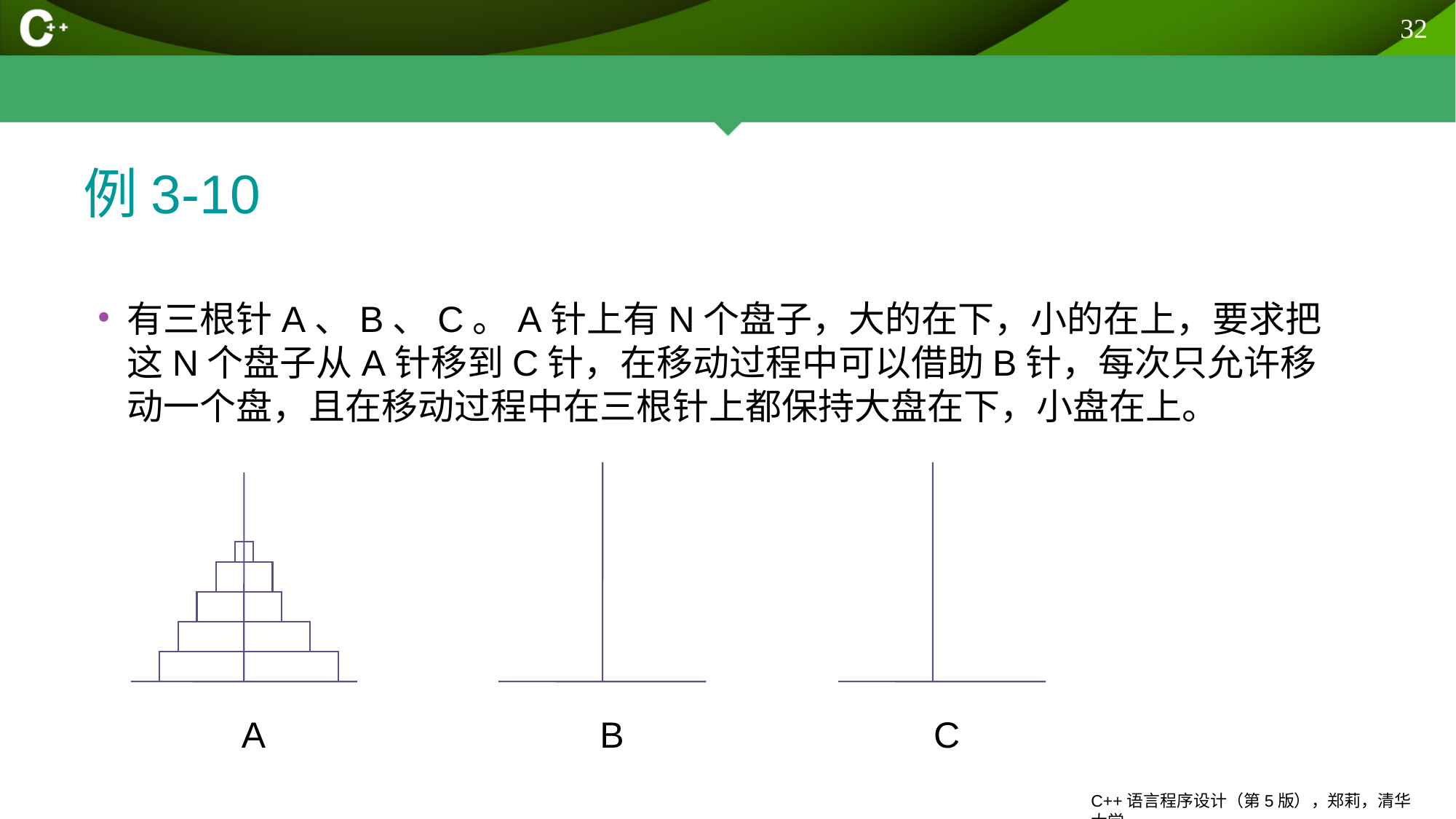

32
# 例3-10
有三根针A、B、C。A针上有N个盘子，大的在下，小的在上，要求把这N个盘子从A针移到C针，在移动过程中可以借助B针，每次只允许移动一个盘，且在移动过程中在三根针上都保持大盘在下，小盘在上。

A
B
C